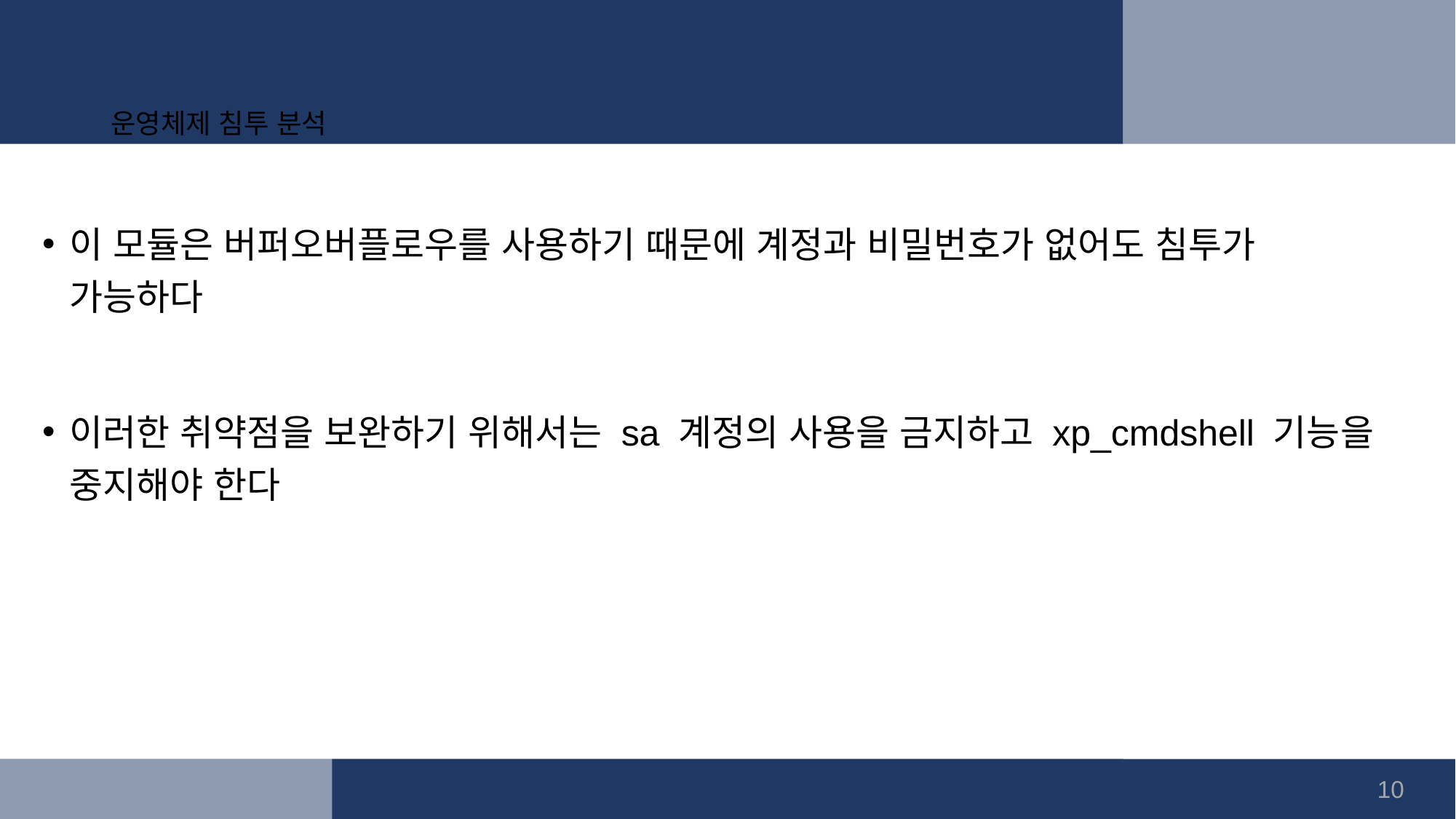

# 운영체제 침투 분석
이 모듈은 버퍼오버플로우를 사용하기 때문에 계정과 비밀번호가 없어도 침투가 가능하다

이러한 취약점을 보완하기 위해서는 sa 계정의 사용을 금지하고 xp_cmdshell 기능을 중지해야 한다

10